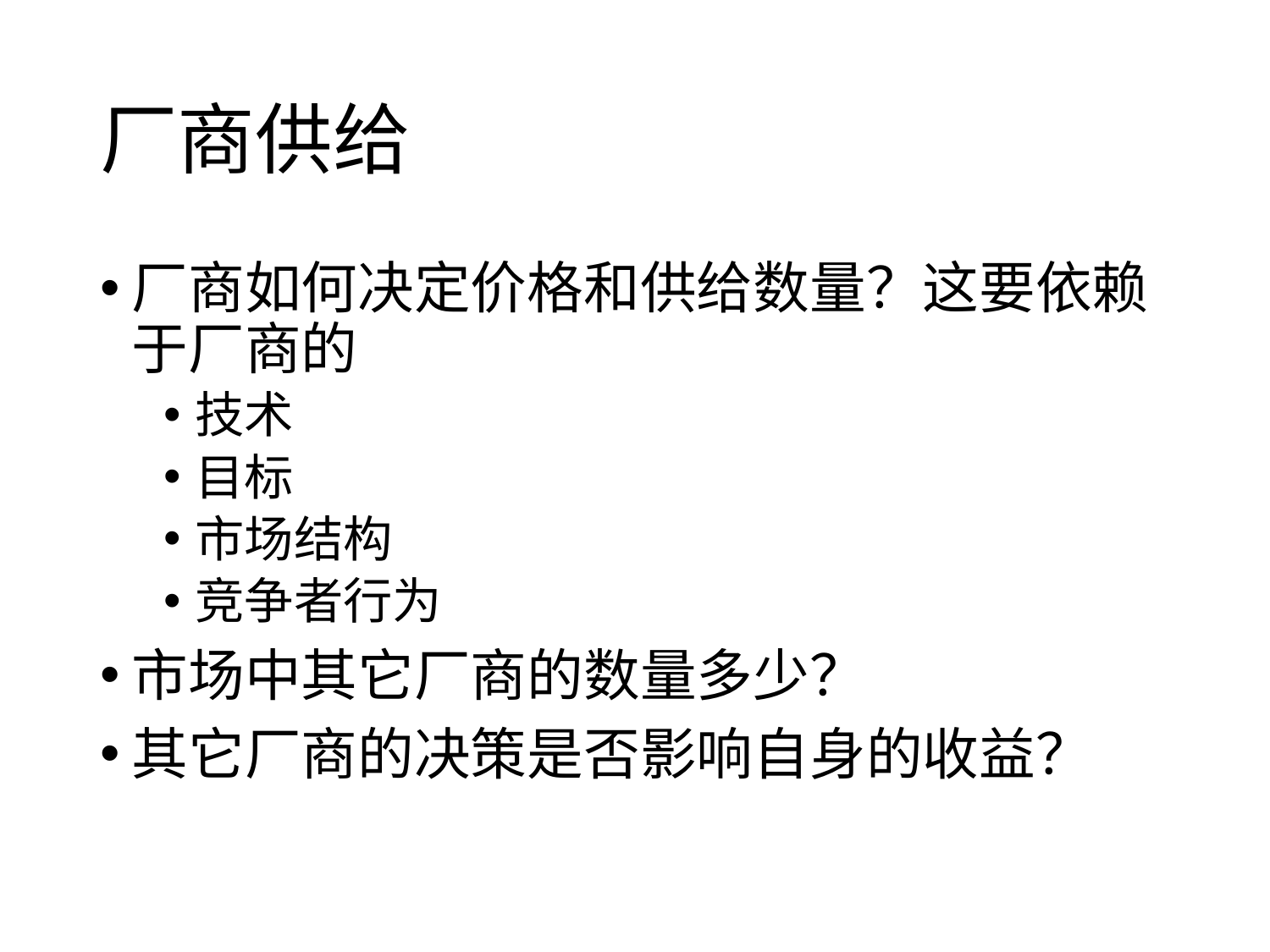

# 厂商供给
厂商如何决定价格和供给数量？这要依赖于厂商的
技术
目标
市场结构
竞争者行为
市场中其它厂商的数量多少？
其它厂商的决策是否影响自身的收益？